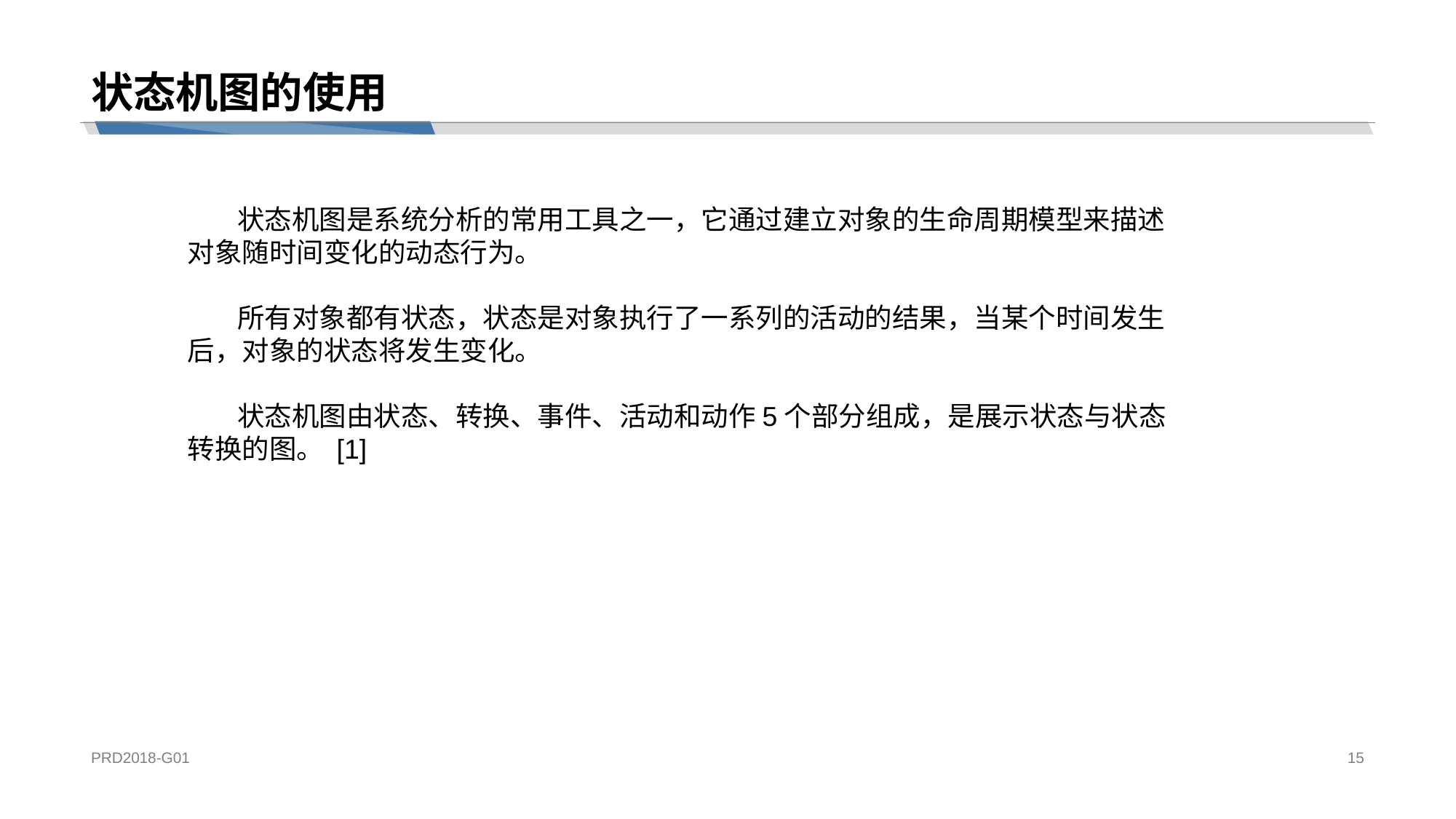

# 状态机图的使用
       状态机图是系统分析的常用工具之一，它通过建立对象的生命周期模型来描述对象随时间变化的动态行为。

       所有对象都有状态，状态是对象执行了一系列的活动的结果，当某个时间发生后，对象的状态将发生变化。

       状态机图由状态、转换、事件、活动和动作5个部分组成，是展示状态与状态转换的图。 [1]
PRD2018-G01
15